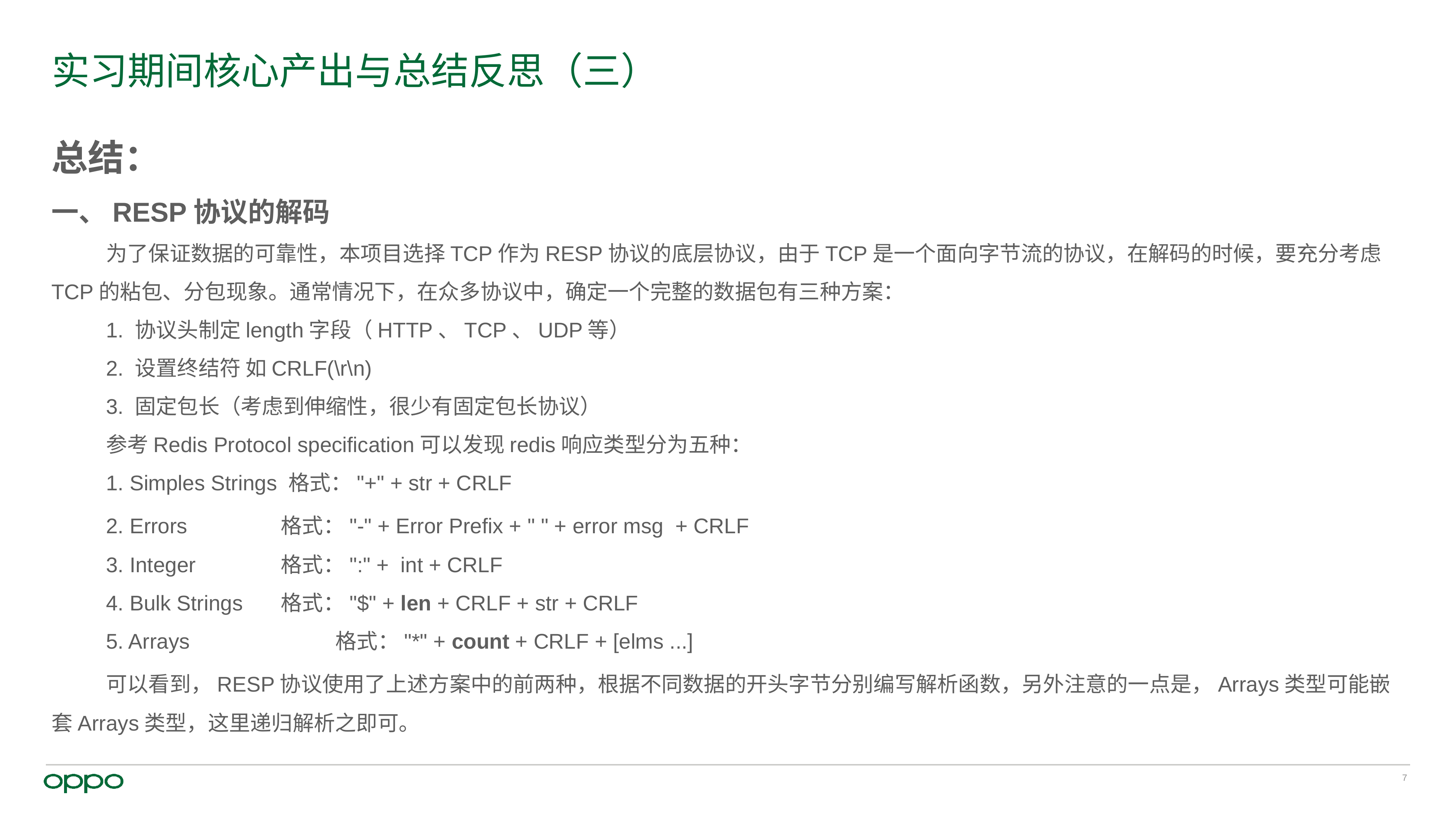

# 实习期间核心产出与总结反思（三）
总结：
一、RESP协议的解码
	为了保证数据的可靠性，本项目选择TCP作为RESP协议的底层协议，由于TCP是一个面向字节流的协议，在解码的时候，要充分考虑TCP的粘包、分包现象。通常情况下，在众多协议中，确定一个完整的数据包有三种方案：
	1. 协议头制定length字段（HTTP、TCP、UDP等）
	2. 设置终结符 如CRLF(\r\n)
	3. 固定包长（考虑到伸缩性，很少有固定包长协议）
	参考Redis Protocol specification可以发现redis响应类型分为五种：
	1. Simples Strings 格式："+" + str + CRLF
	2. Errors 		 格式："-" + Error Prefix + " " + error msg  + CRLF
	3. Integer		 格式：":" +  int + CRLF
	4. Bulk Strings	 格式："$" + len + CRLF + str + CRLF
	5. Arrays			 格式："*" + count + CRLF + [elms ...]
	可以看到，RESP协议使用了上述方案中的前两种，根据不同数据的开头字节分别编写解析函数，另外注意的一点是，Arrays类型可能嵌套Arrays类型，这里递归解析之即可。